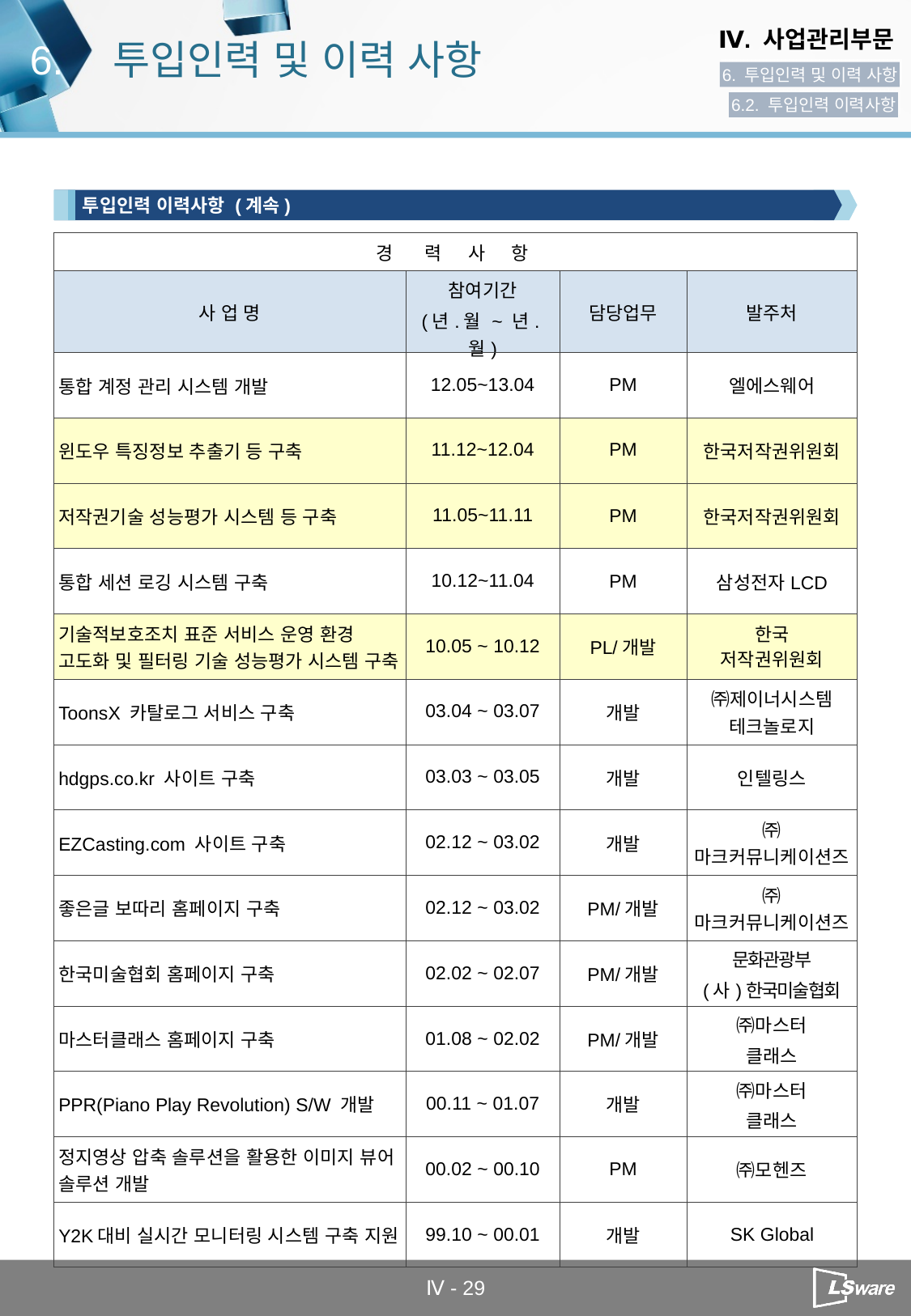

6.
투입인력 및 이력 사항
6. 투입인력 및 이력 사항
6.2. 투입인력 이력사항

투입인력 이력사항 (계속)
| 경 력 사 항 |  |  |  |
| --- | --- | --- | --- |
| 사 업 명 | 참여기간 (년.월 ~ 년.월) | 담당업무 | 발주처 |
| 통합 계정 관리 시스템 개발 | 12.05~13.04 | PM | 엘에스웨어 |
| 윈도우 특징정보 추출기 등 구축 | 11.12~12.04 | PM | 한국저작권위원회 |
| 저작권기술 성능평가 시스템 등 구축 | 11.05~11.11 | PM | 한국저작권위원회 |
| 통합 세션 로깅 시스템 구축 | 10.12~11.04 | PM | 삼성전자LCD |
| 기술적보호조치 표준 서비스 운영 환경 고도화 및 필터링 기술 성능평가 시스템 구축 | 10.05 ~ 10.12 | PL/개발 | 한국 저작권위원회 |
| ToonsX 카탈로그 서비스 구축 | 03.04 ~ 03.07 | 개발 | ㈜제이너시스템 테크놀로지 |
| hdgps.co.kr 사이트 구축 | 03.03 ~ 03.05 | 개발 | 인텔링스 |
| EZCasting.com 사이트 구축 | 02.12 ~ 03.02 | 개발 | ㈜마크커뮤니케이션즈 |
| 좋은글 보따리 홈페이지 구축 | 02.12 ~ 03.02 | PM/개발 | ㈜마크커뮤니케이션즈 |
| 한국미술협회 홈페이지 구축 | 02.02 ~ 02.07 | PM/개발 | 문화관광부 (사)한국미술협회 |
| 마스터클래스 홈페이지 구축 | 01.08 ~ 02.02 | PM/개발 | ㈜마스터 클래스 |
| PPR(Piano Play Revolution) S/W 개발 | 00.11 ~ 01.07 | 개발 | ㈜마스터 클래스 |
| 정지영상 압축 솔루션을 활용한 이미지 뷰어 솔루션 개발 | 00.02 ~ 00.10 | PM | ㈜모헨즈 |
| Y2K대비 실시간 모니터링 시스템 구축 지원 | 99.10 ~ 00.01 | 개발 | SK Global |